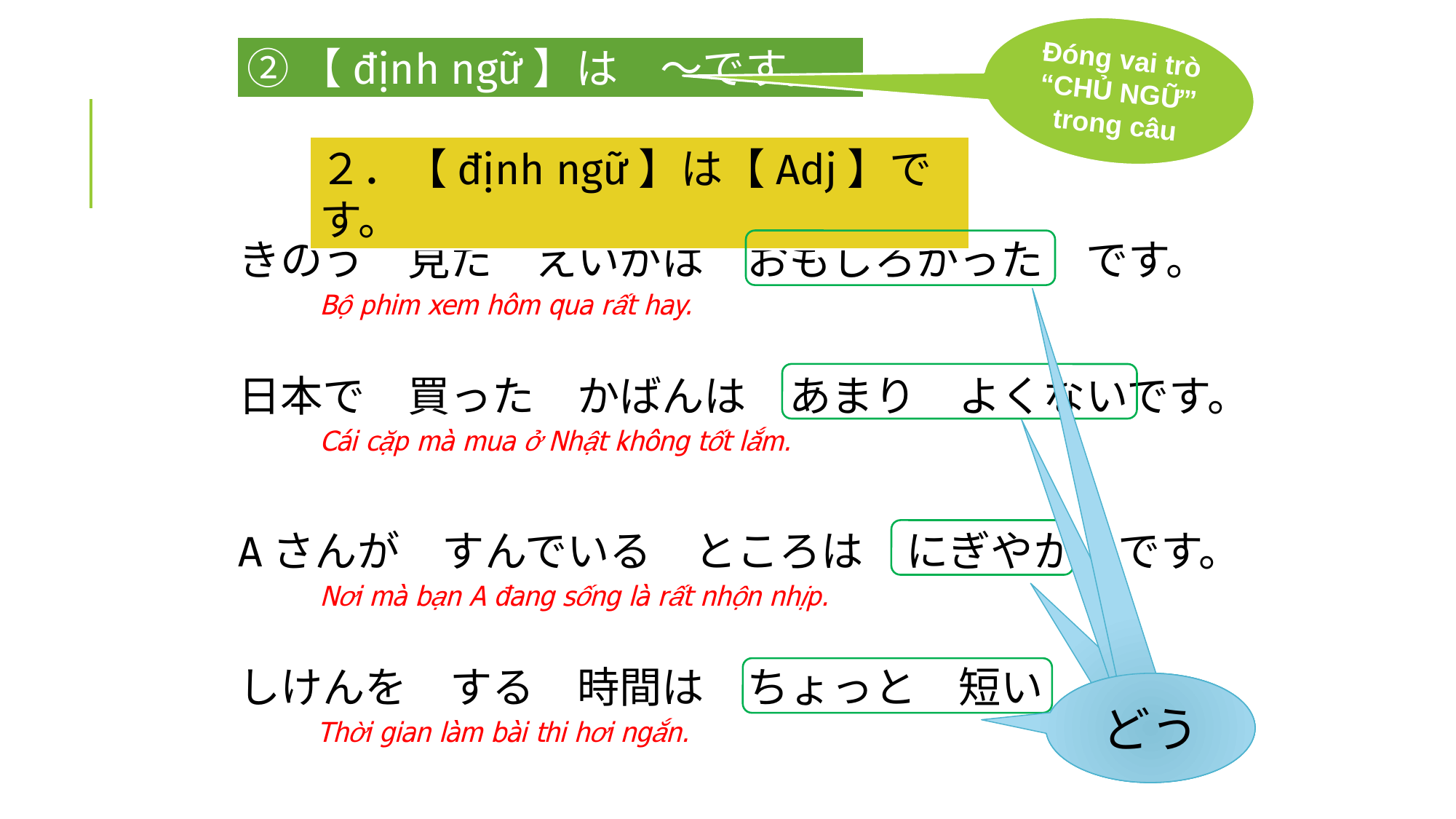

Đóng vai trò “CHỦ NGỮ” trong câu
②【định ngữ】は　～です。
２．【định ngữ】は【Adj】です。
きのう　見た　えいがは　おもしろかった　です。

Bộ phim xem hôm qua rất hay.

日本で　買った　かばんは　あまり　よくないです。
Cái cặp mà mua ở Nhật không tốt lắm.
Aさんが　すんでいる　ところは　にぎやか　です。

Nơi mà bạn A đang sống là rất nhộn nhịp.
しけんを　する　時間は　ちょっと　短い　です。

どう
Thời gian làm bài thi hơi ngắn.